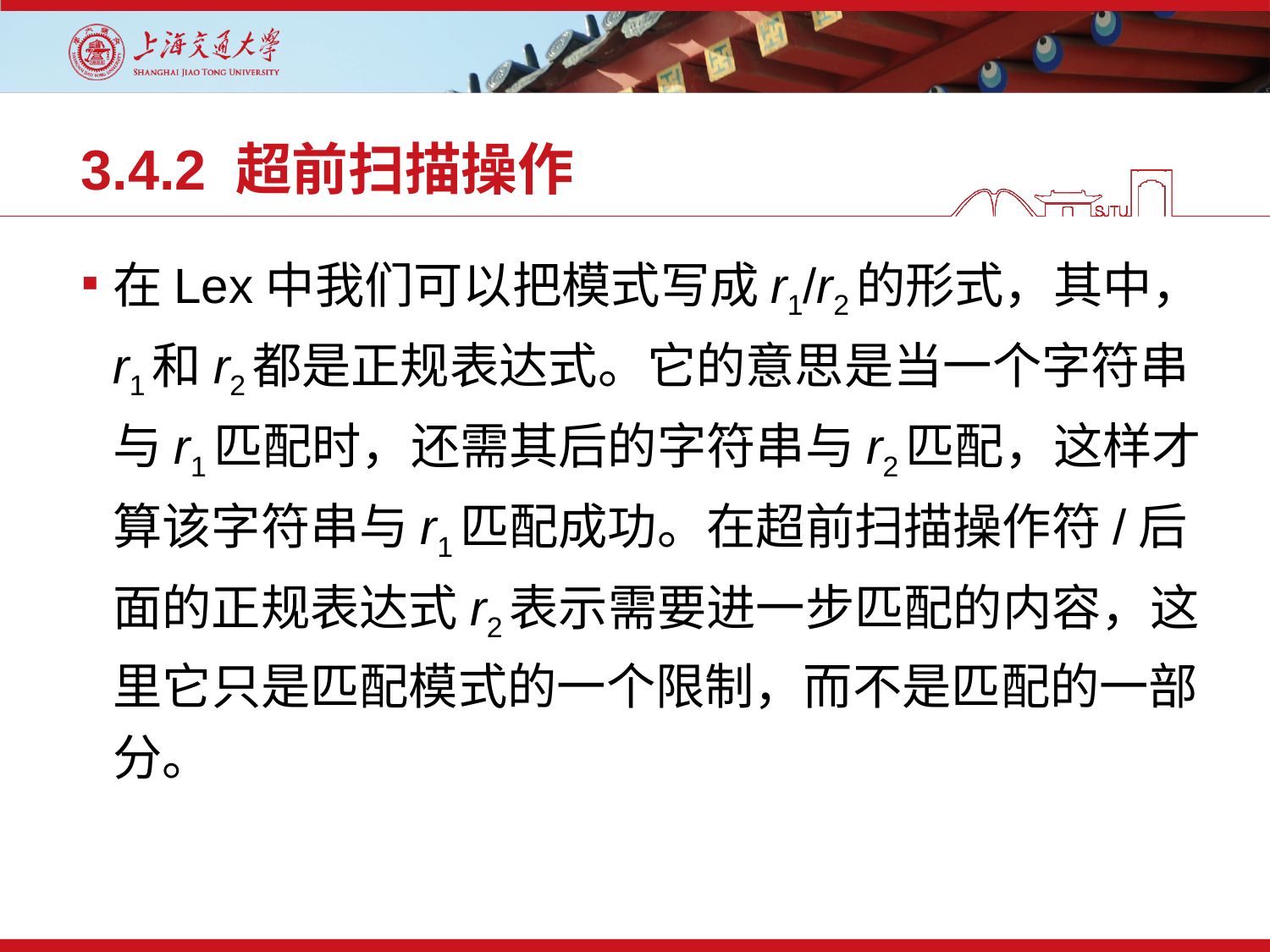

# 3.4.2 超前扫描操作
在Lex中我们可以把模式写成r1/r2的形式，其中，r1和r2都是正规表达式。它的意思是当一个字符串与r1匹配时，还需其后的字符串与r2匹配，这样才算该字符串与r1匹配成功。在超前扫描操作符/后面的正规表达式r2表示需要进一步匹配的内容，这里它只是匹配模式的一个限制，而不是匹配的一部分。